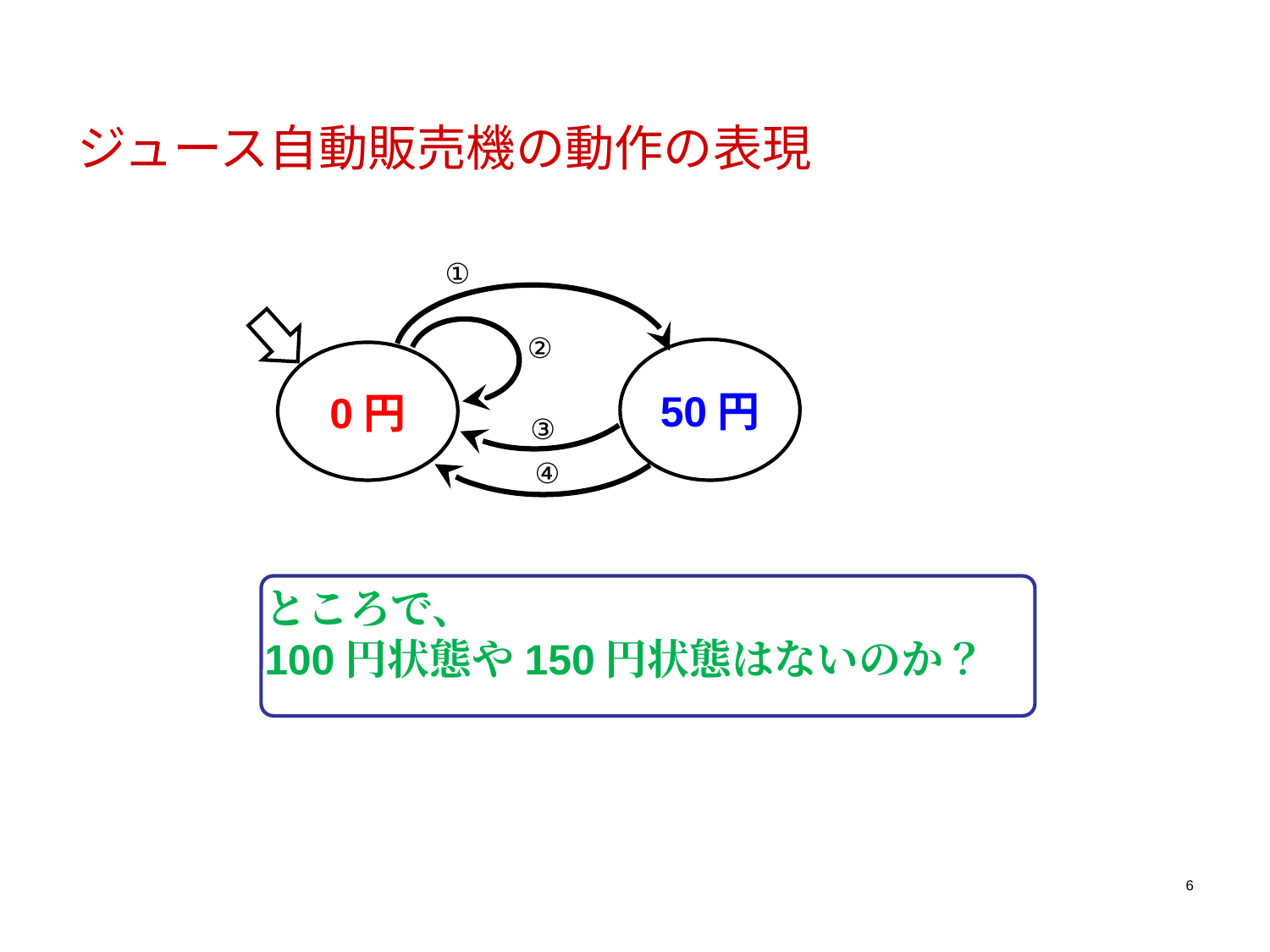

# ジュース自動販売機の動作の表現
①

②
50円
0円

③
④
ところで、
100円状態や150円状態はないのか？

6